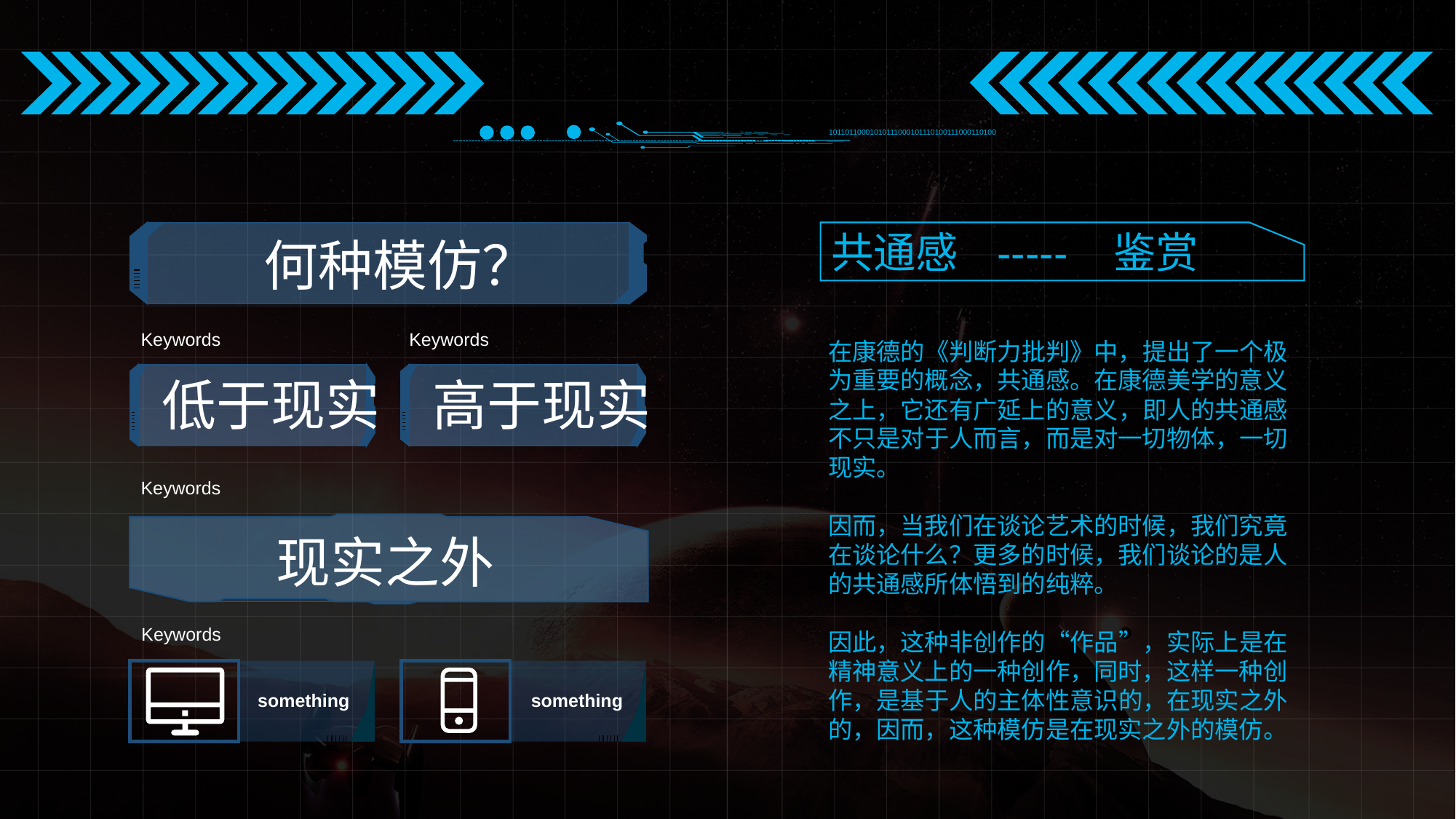

10110110001010111000101110100111000110100
共通感   -----   鉴赏

何种模仿？
Keywords
Keywords
在康德的《判断力批判》中，提出了一个极为重要的概念，共通感。在康德美学的意义之上，它还有广延上的意义，即人的共通感不只是对于人而言，而是对一切物体，一切现实。

因而，当我们在谈论艺术的时候，我们究竟在谈论什么？更多的时候，我们谈论的是人的共通感所体悟到的纯粹。

因此，这种非创作的“作品”，实际上是在精神意义上的一种创作，同时，这样一种创作，是基于人的主体性意识的，在现实之外的，因而，这种模仿是在现实之外的模仿。

低于现实
高于现实
Keywords

现实之外
Keywords

something
something